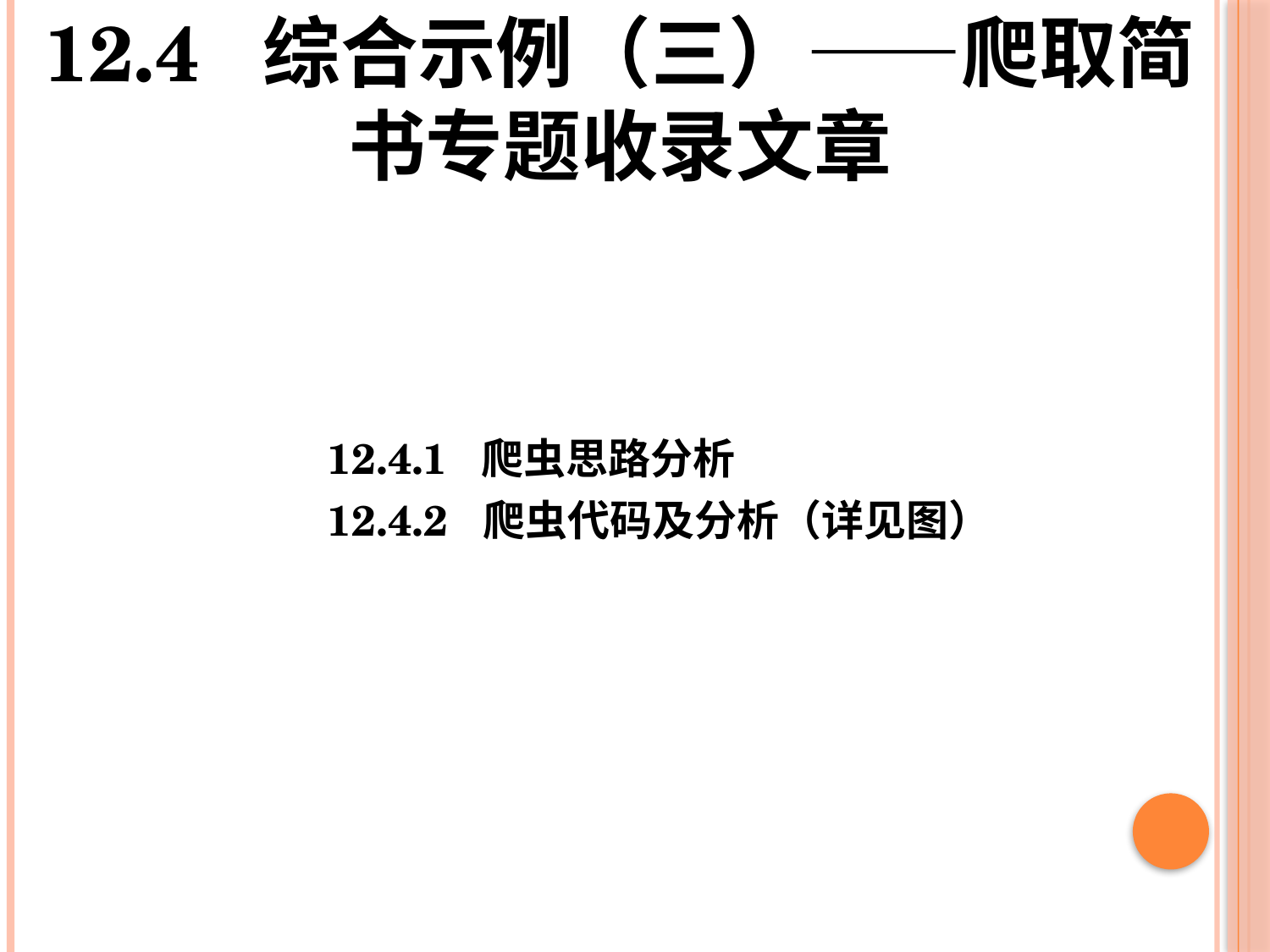

# 12.4  综合示例（三）——爬取简书专题收录文章
12.4.1  爬虫思路分析
12.4.2  爬虫代码及分析（详见图）